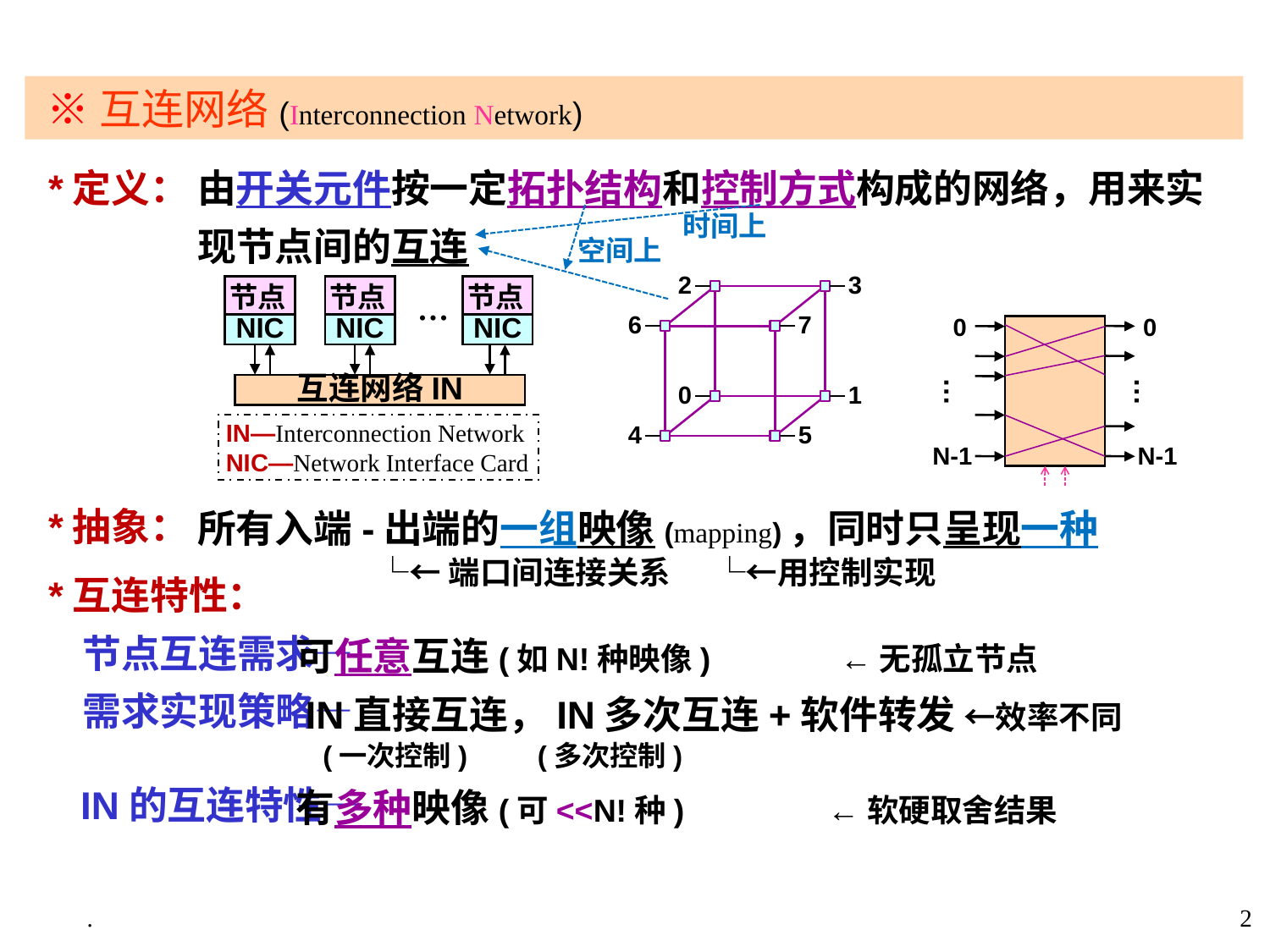

※互连网络(Interconnection Network)
 *定义：

 *抽象：
 *互连特性：
    节点互连需求—
    需求实现策略—

    IN的互连特性—
由开关元件按一定拓扑结构和控制方式构成的网络，用来实现节点间的互连
时间上
空间上
节点
节点
节点
···
NIC
NIC
NIC
互连网络IN
2
3

6
7

0
1

4
5

0
0

…
…

N-1
N-1
IN—Interconnection Network
NIC—Network Interface Card
所有入端-出端的一组映像(mapping)，同时只呈现一种
                         └←端口间连接关系      └←用控制实现
          可任意互连(如N!种映像)            ←无孤立节点
          IN直接互连，IN多次互连+软件转发 ←效率不同
                (一次控制)         (多次控制)
          有多种映像(可<<N!种)              ←软硬取舍结果
.
2